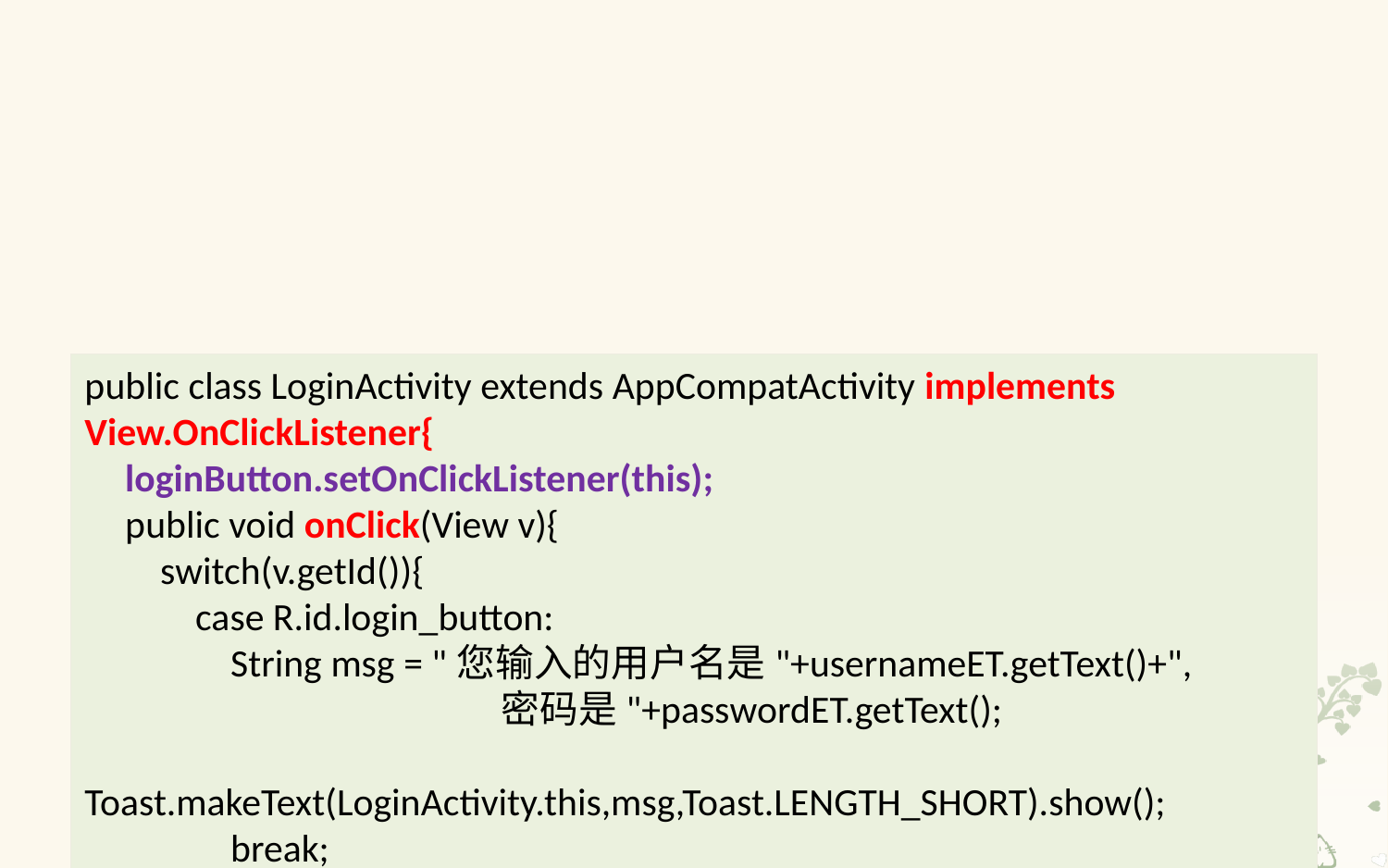

# ③ 接口方式：Activity本身作为事件监听器
当前类实现监听器接口(View.OnClickListener)并实现对应的事件处理方法。然后将按钮的的事件监听器设置为当前类。此种方法适合Activity中有多个控件需要监听的情景，根据传入的View的id进行进行处理。
public class LoginActivity extends AppCompatActivity implements View.OnClickListener{
loginButton.setOnClickListener(this);
public void onClick(View v){
    switch(v.getId()){
        case R.id.login_button:
            String msg = "您输入的用户名是"+usernameET.getText()+",
			密码是"+passwordET.getText();
            Toast.makeText(LoginActivity.this,msg,Toast.LENGTH_SHORT).show();
            break;
    }}}